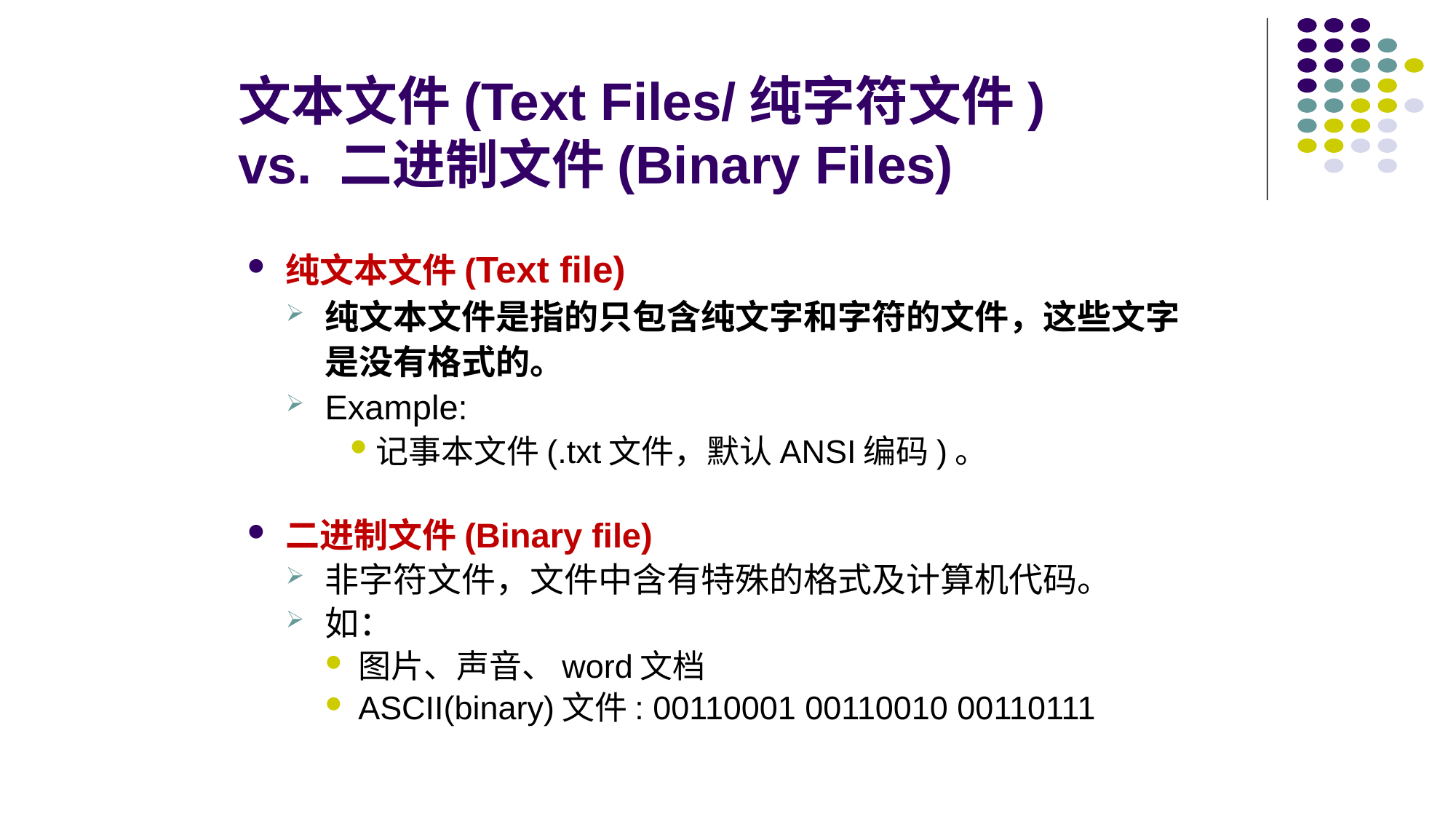

# 文本文件(Text Files/纯字符文件) vs. 二进制文件(Binary Files)
纯文本文件(Text file)
纯文本文件是指的只包含纯文字和字符的文件，这些文字是没有格式的。
Example:
记事本文件(.txt文件，默认ANSI编码)。

二进制文件(Binary file)
非字符文件，文件中含有特殊的格式及计算机代码。
如：
图片、声音、word文档
ASCII(binary)文件: 00110001 00110010 00110111

22